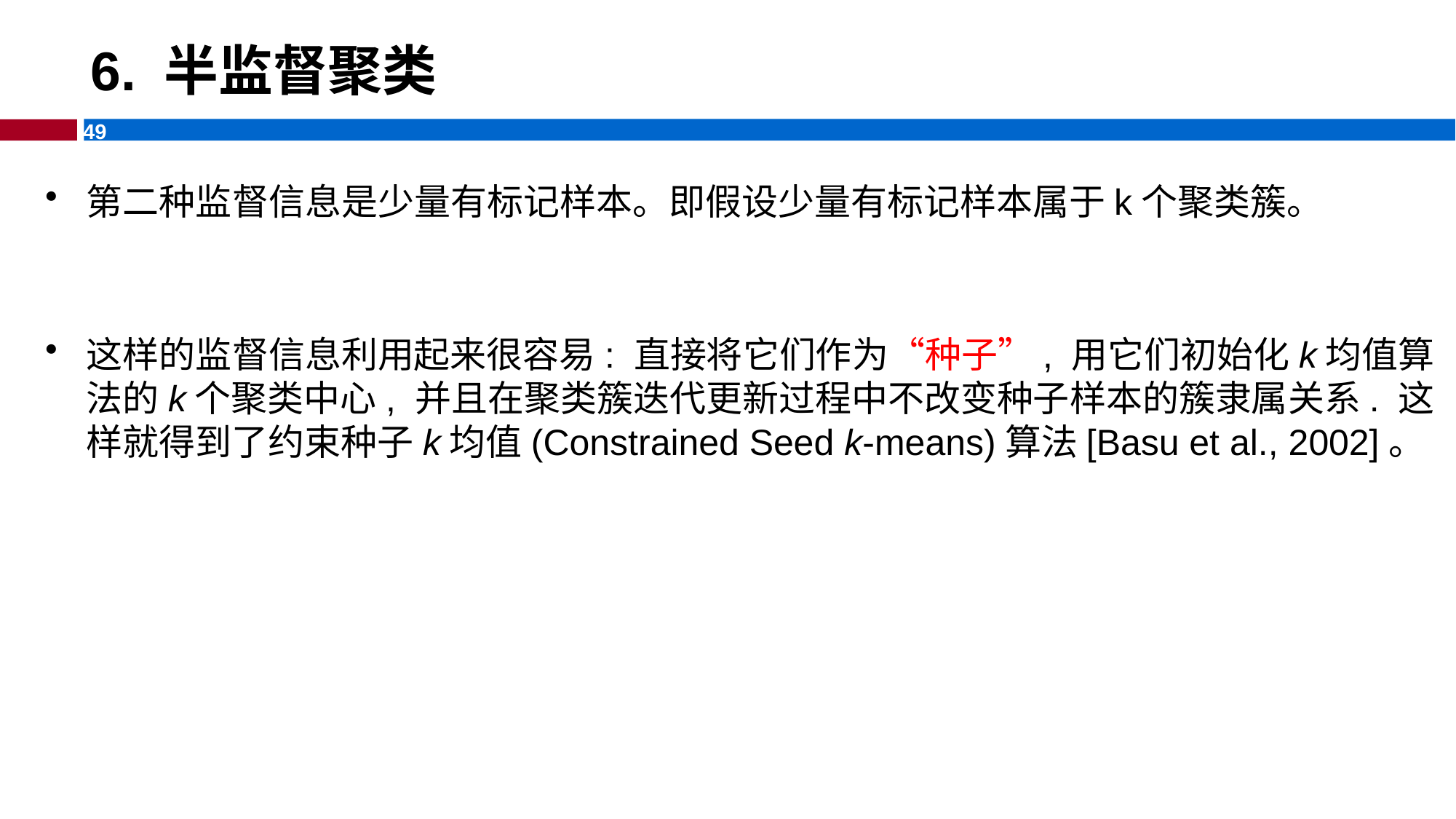

# 6. 半监督聚类
第二种监督信息是少量有标记样本。即假设少量有标记样本属于k个聚类簇。

这样的监督信息利用起来很容易: 直接将它们作为“种子”, 用它们初始化k均值算法的k个聚类中心, 并且在聚类簇迭代更新过程中不改变种子样本的簇隶属关系. 这样就得到了约束种子k均值(Constrained Seed k-means)算法[Basu et al., 2002]。